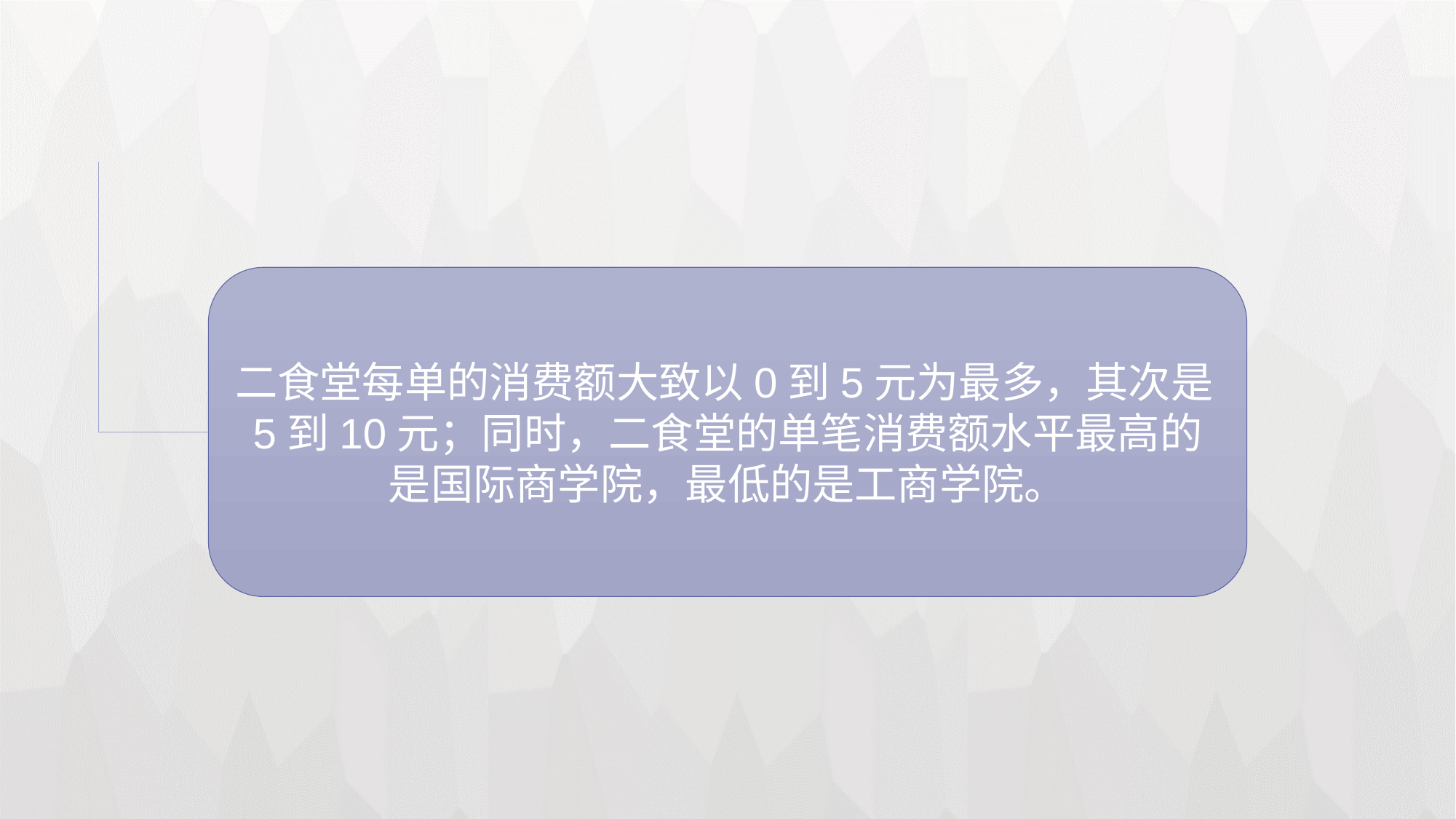

二食堂每单的消费额大致以0到5元为最多，其次是5到10元；同时，二食堂的单笔消费额水平最高的是国际商学院，最低的是工商学院。